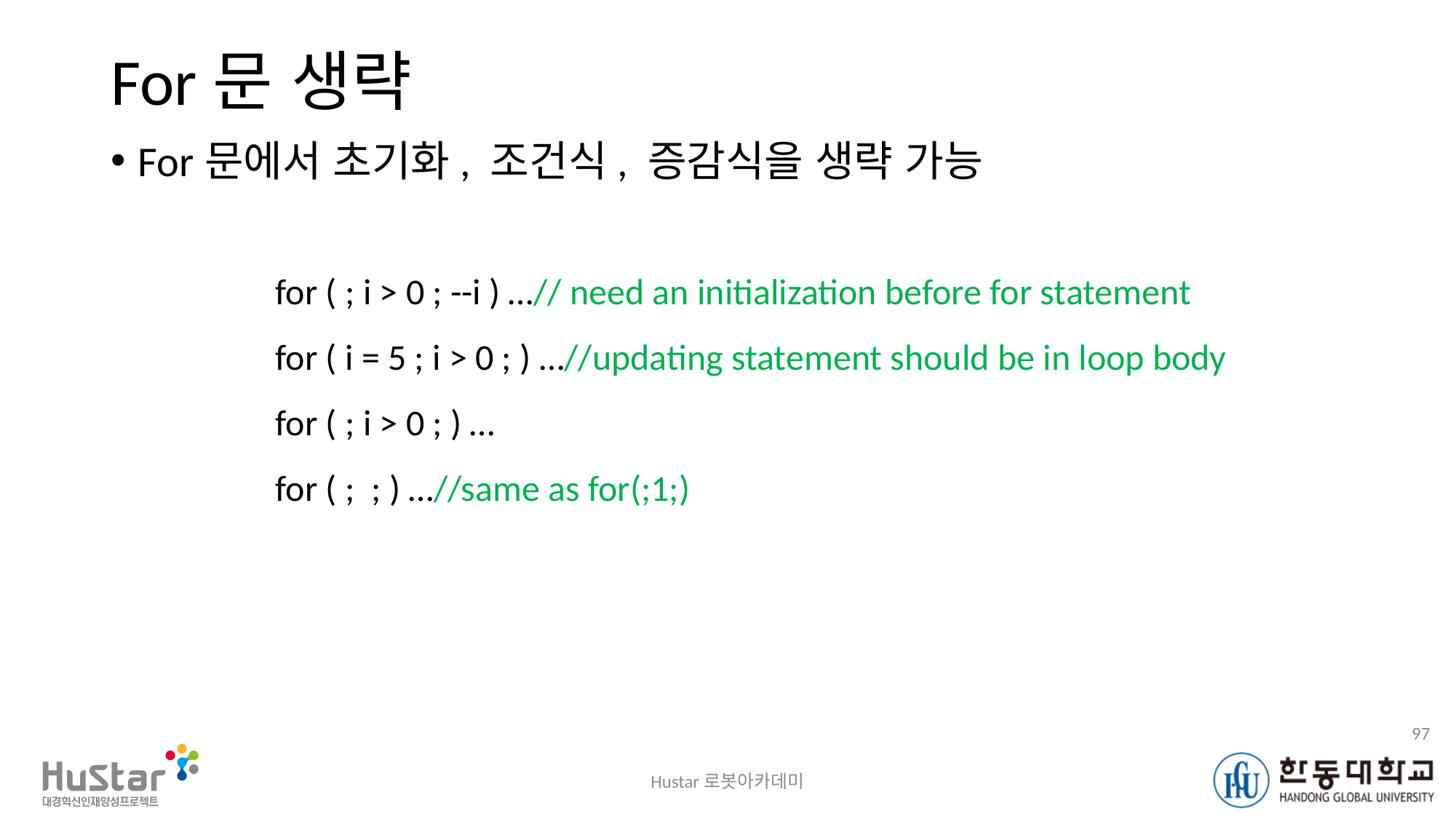

# For문 생략
For문에서 초기화, 조건식, 증감식을 생략 가능
for ( ; i > 0 ; --i ) …// need an initialization before for statement
for ( i = 5 ; i > 0 ; ) …//updating statement should be in loop body
for ( ; i > 0 ; ) …
for ( ;  ; ) …//same as for(;1;)
97
Hustar로봇아카데미